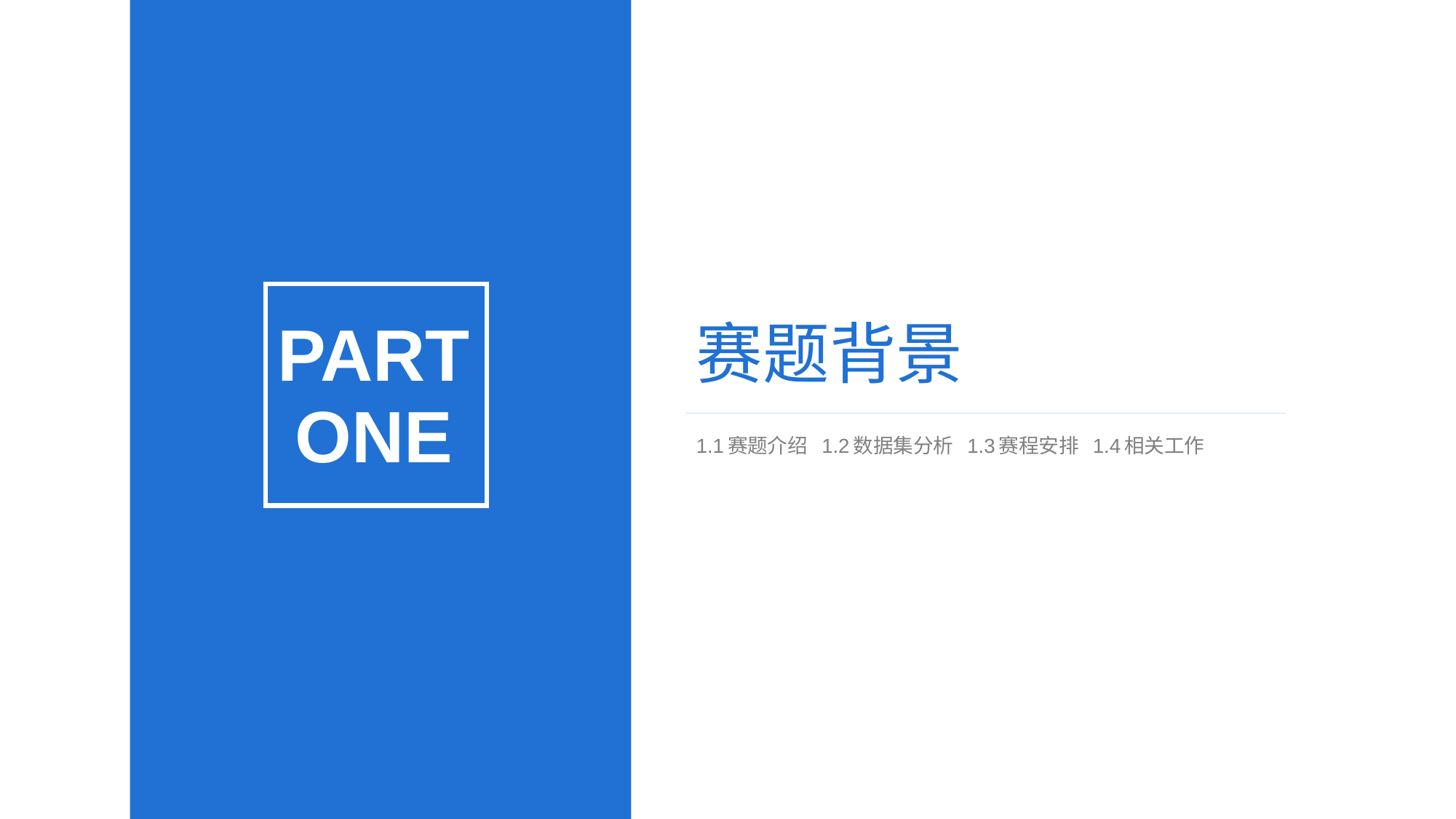

# 赛题背景
PART
ONE
1.1赛题介绍  1.2数据集分析  1.3赛程安排  1.4相关工作